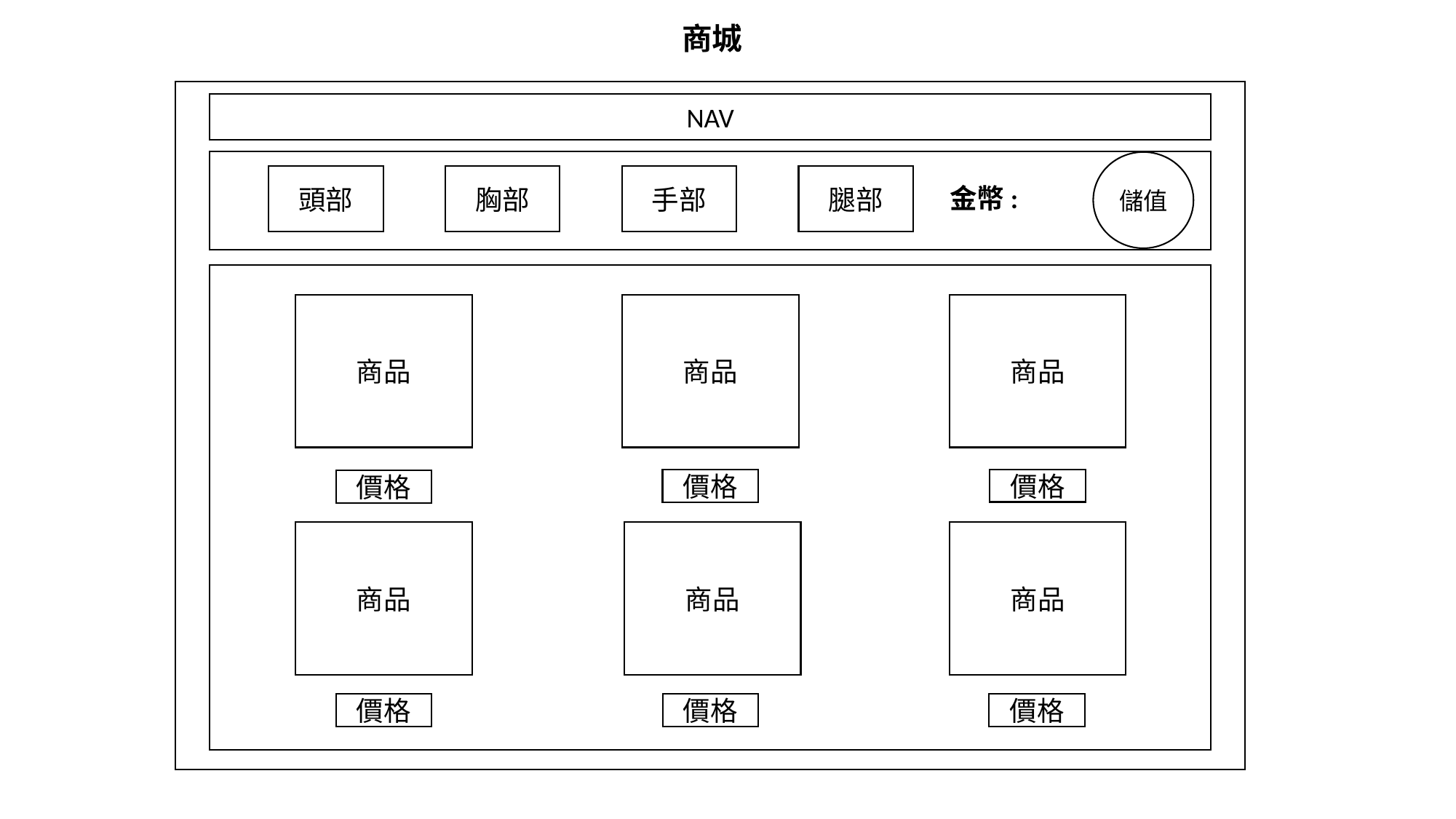

商城

NAV

儲值
頭部
胸部
手部
腿部
金幣:

商品
商品
商品
價格
價格
價格
商品
商品
商品
價格
價格
價格